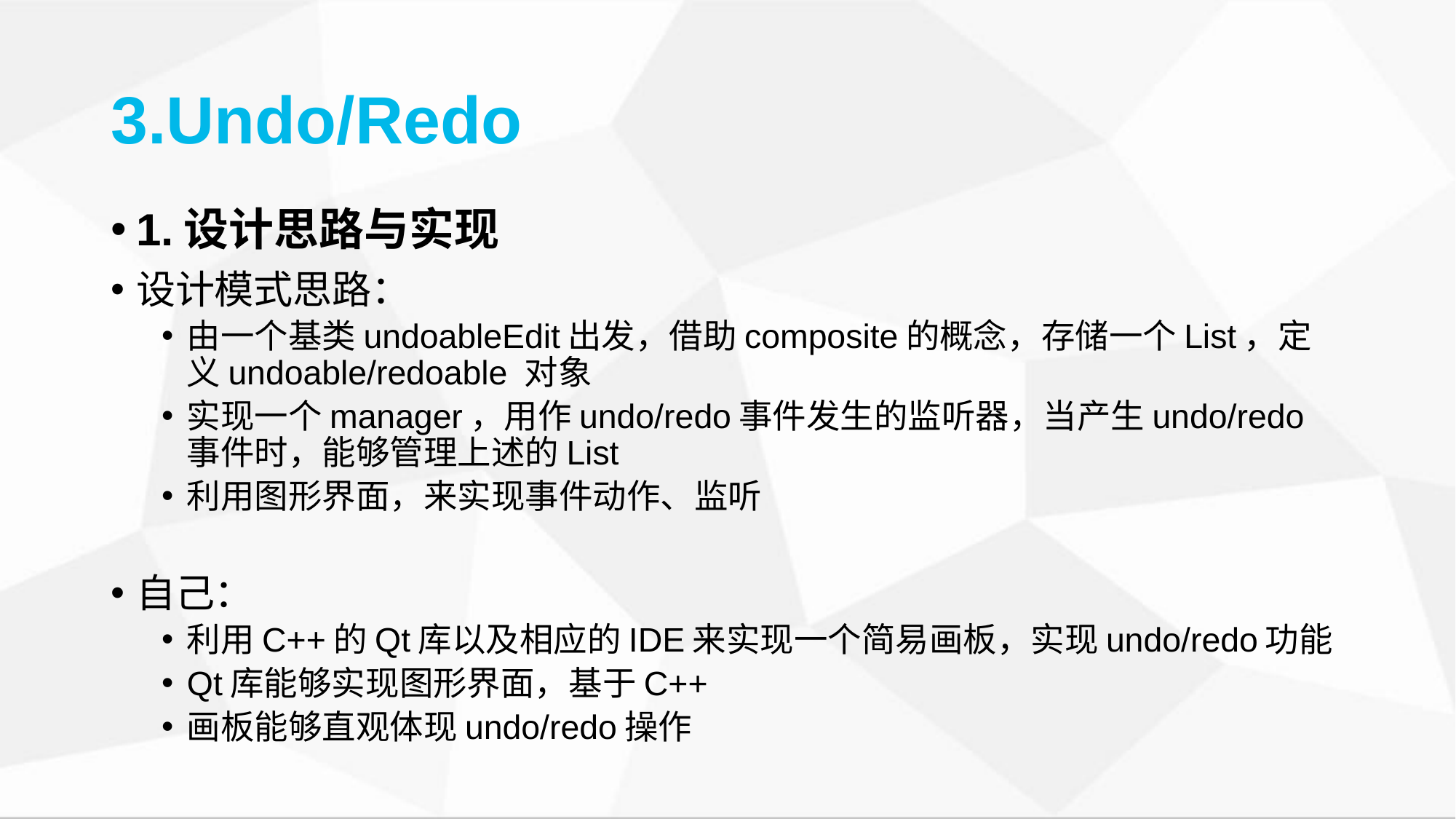

3.Undo/Redo
1.设计思路与实现
设计模式思路：
由一个基类undoableEdit出发，借助composite的概念，存储一个List，定义undoable/redoable 对象
实现一个manager，用作undo/redo事件发生的监听器，当产生undo/redo事件时，能够管理上述的List
利用图形界面，来实现事件动作、监听

自己：
利用C++的Qt库以及相应的IDE来实现一个简易画板，实现undo/redo功能
Qt库能够实现图形界面，基于C++
画板能够直观体现undo/redo操作